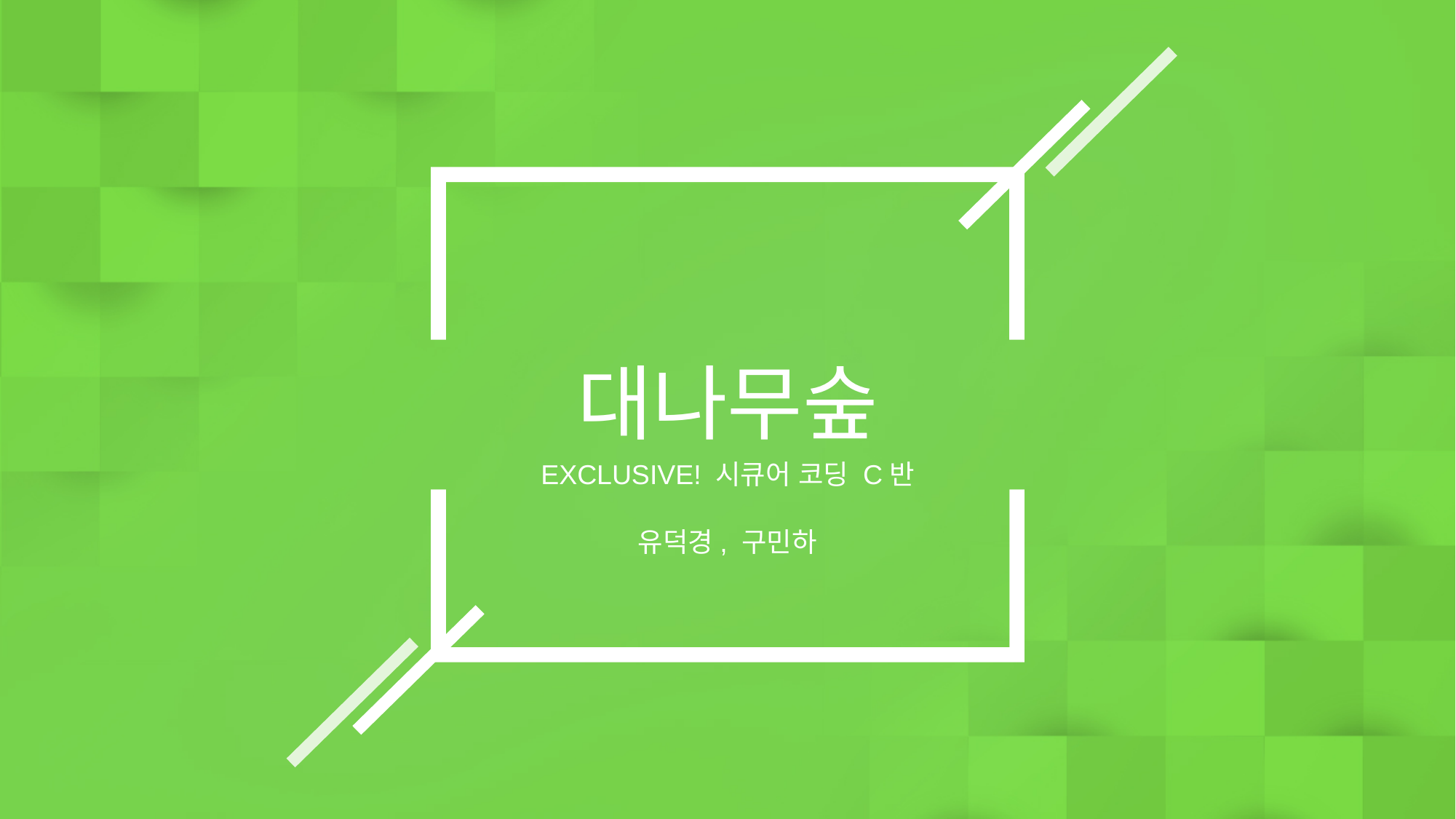

대나무숲
EXCLUSIVE! 시큐어 코딩 C반
유덕경, 구민하